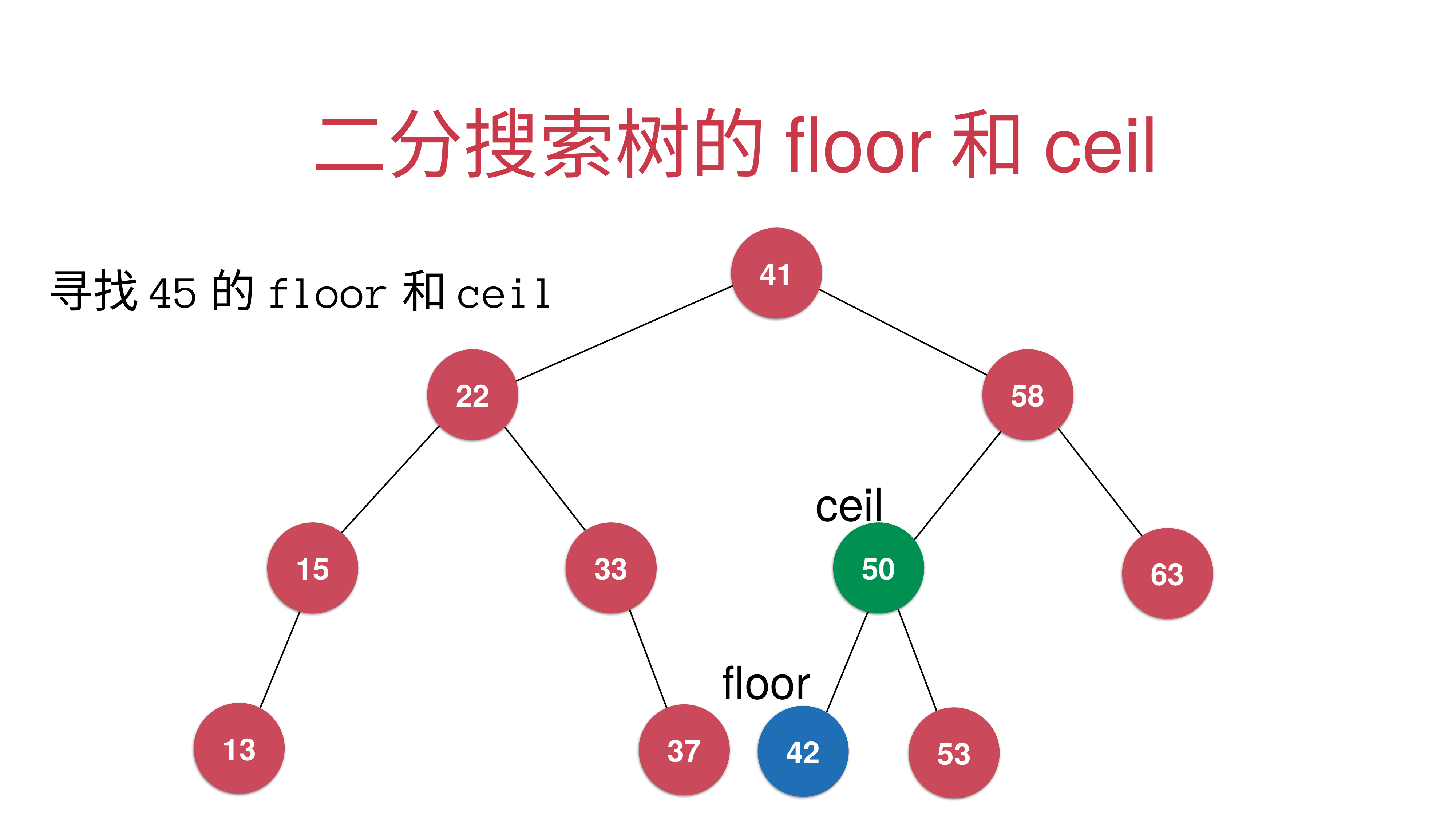

# 二分搜索树的floor和ceil
41
寻找45的floor和ceil

22
58

ceil
15
33
50
63

floor
13
37
42
53